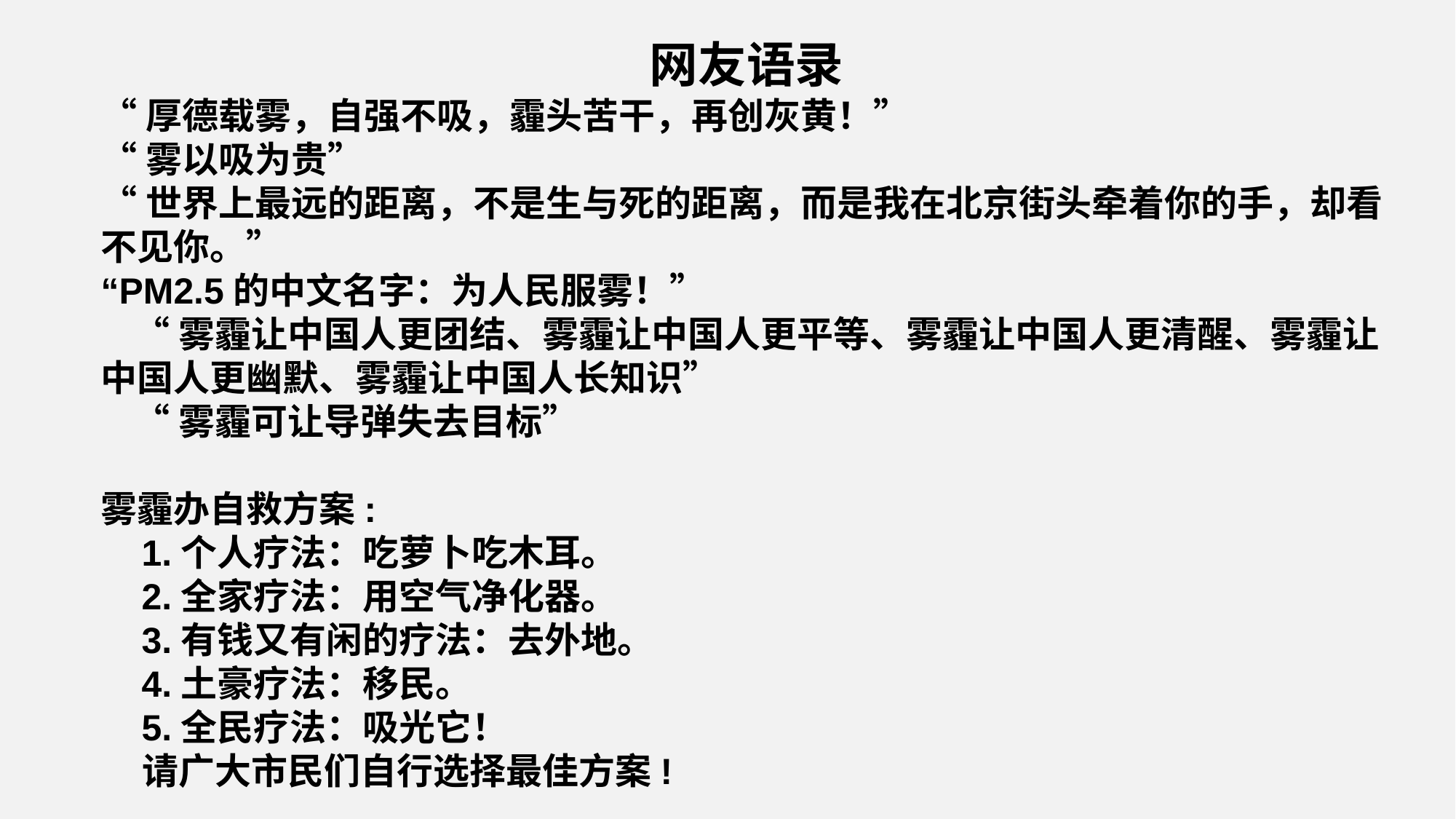

网友语录
“厚德载雾，自强不吸，霾头苦干，再创灰黄！”
“雾以吸为贵”
“世界上最远的距离，不是生与死的距离，而是我在北京街头牵着你的手，却看不见你。”
“PM2.5的中文名字：为人民服雾！”
    “雾霾让中国人更团结、雾霾让中国人更平等、雾霾让中国人更清醒、雾霾让中国人更幽默、雾霾让中国人长知识”
    “雾霾可让导弹失去目标”

雾霾办自救方案:
    1.个人疗法：吃萝卜吃木耳。
    2.全家疗法：用空气净化器。
    3.有钱又有闲的疗法：去外地。
    4.土豪疗法：移民。
    5.全民疗法：吸光它！
    请广大市民们自行选择最佳方案!